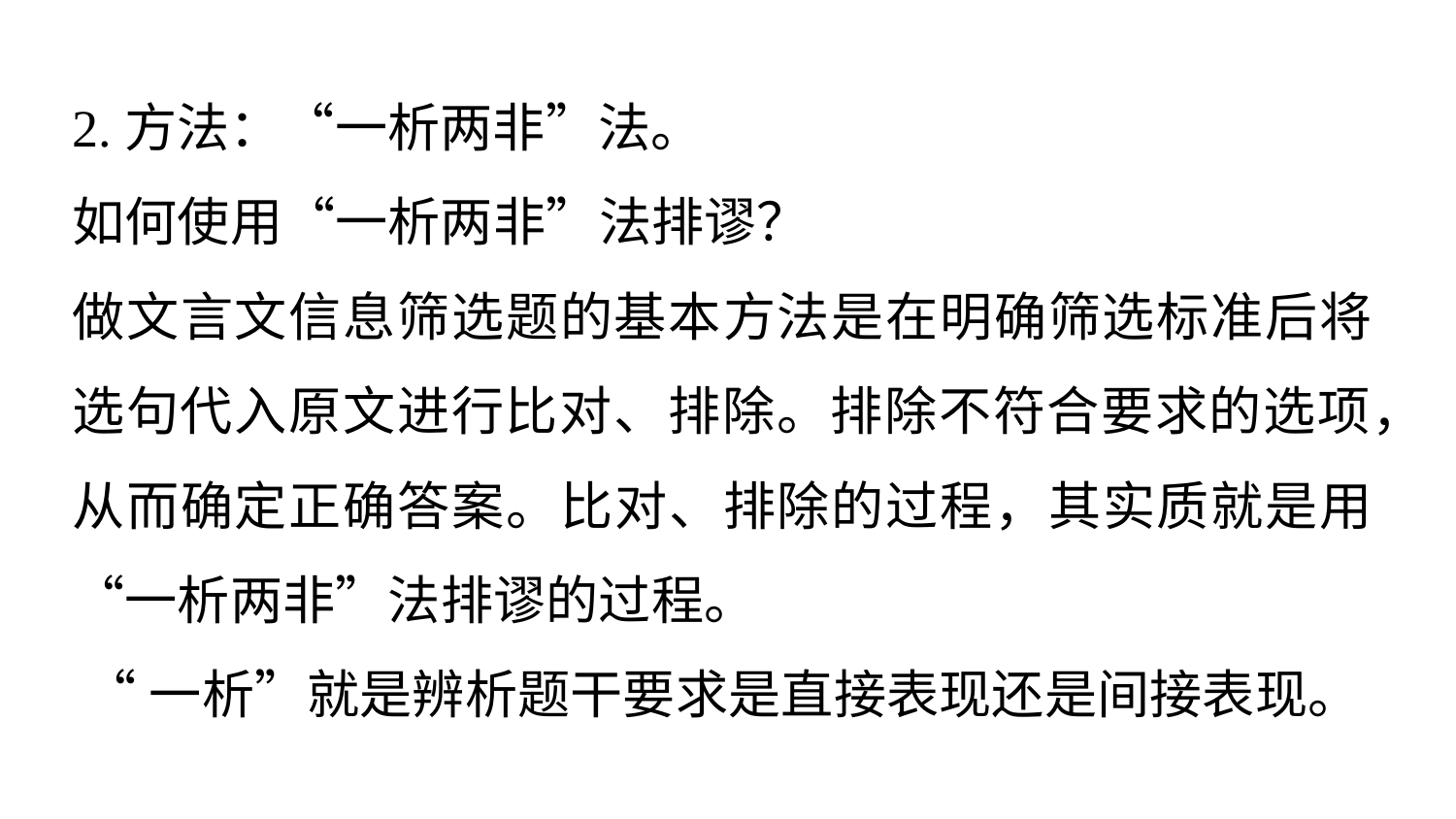

2.方法：“一析两非”法。
如何使用“一析两非”法排谬？
做文言文信息筛选题的基本方法是在明确筛选标准后将选句代入原文进行比对、排除。排除不符合要求的选项，从而确定正确答案。比对、排除的过程，其实质就是用“一析两非”法排谬的过程。
 “一析”就是辨析题干要求是直接表现还是间接表现。